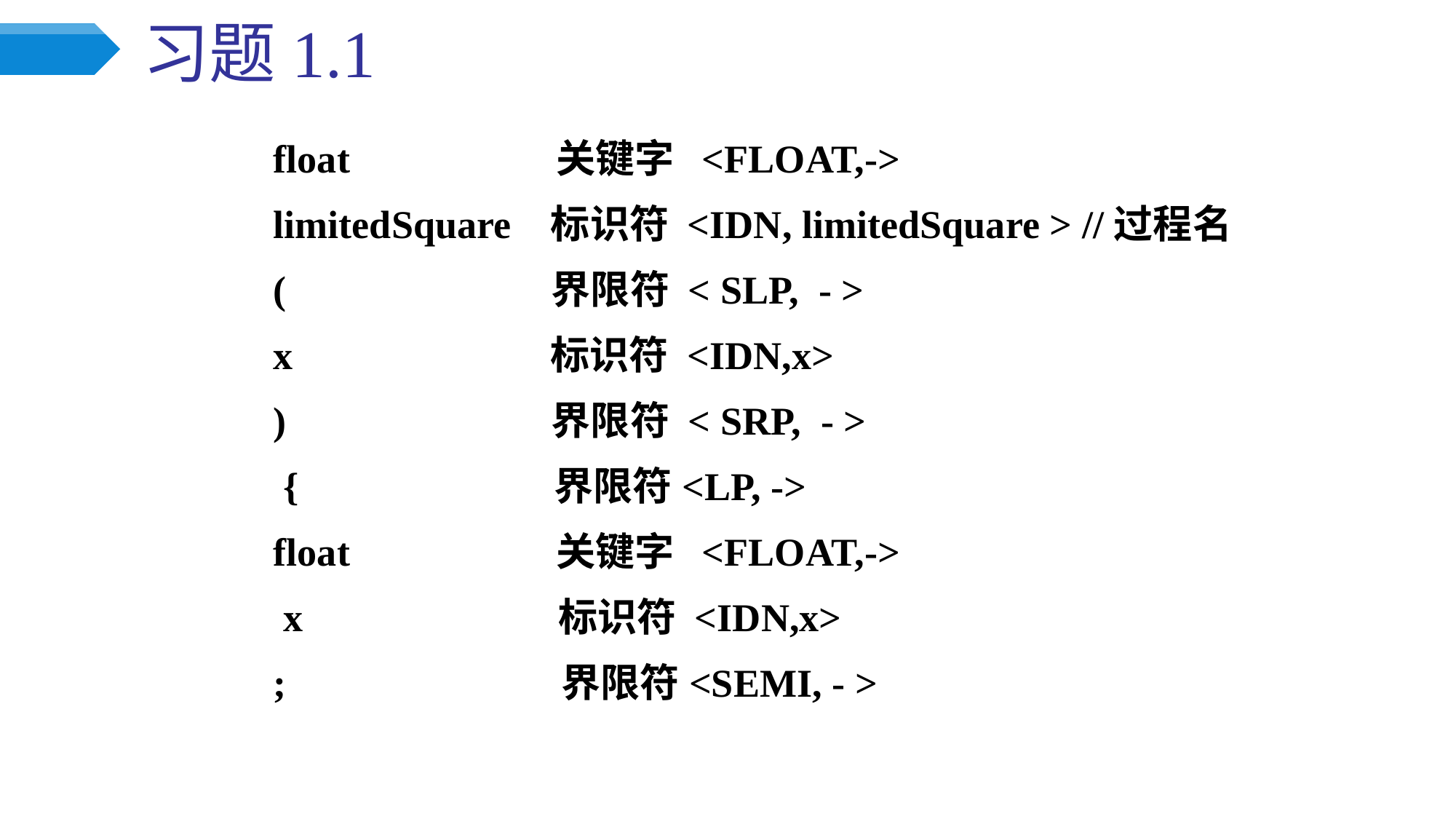

# 习题1.1
	float                    关键字  <FLOAT,->
	limitedSquare   标识符 <IDN, limitedSquare > //过程名
	(                          界限符 < SLP,  - >
	x		     标识符 <IDN,x>
	)                          界限符 < SRP,  - >
	 {                         界限符<LP, ->
	float                    关键字  <FLOAT,->
	 x                         标识符 <IDN,x>
	;                           界限符<SEMI, - >